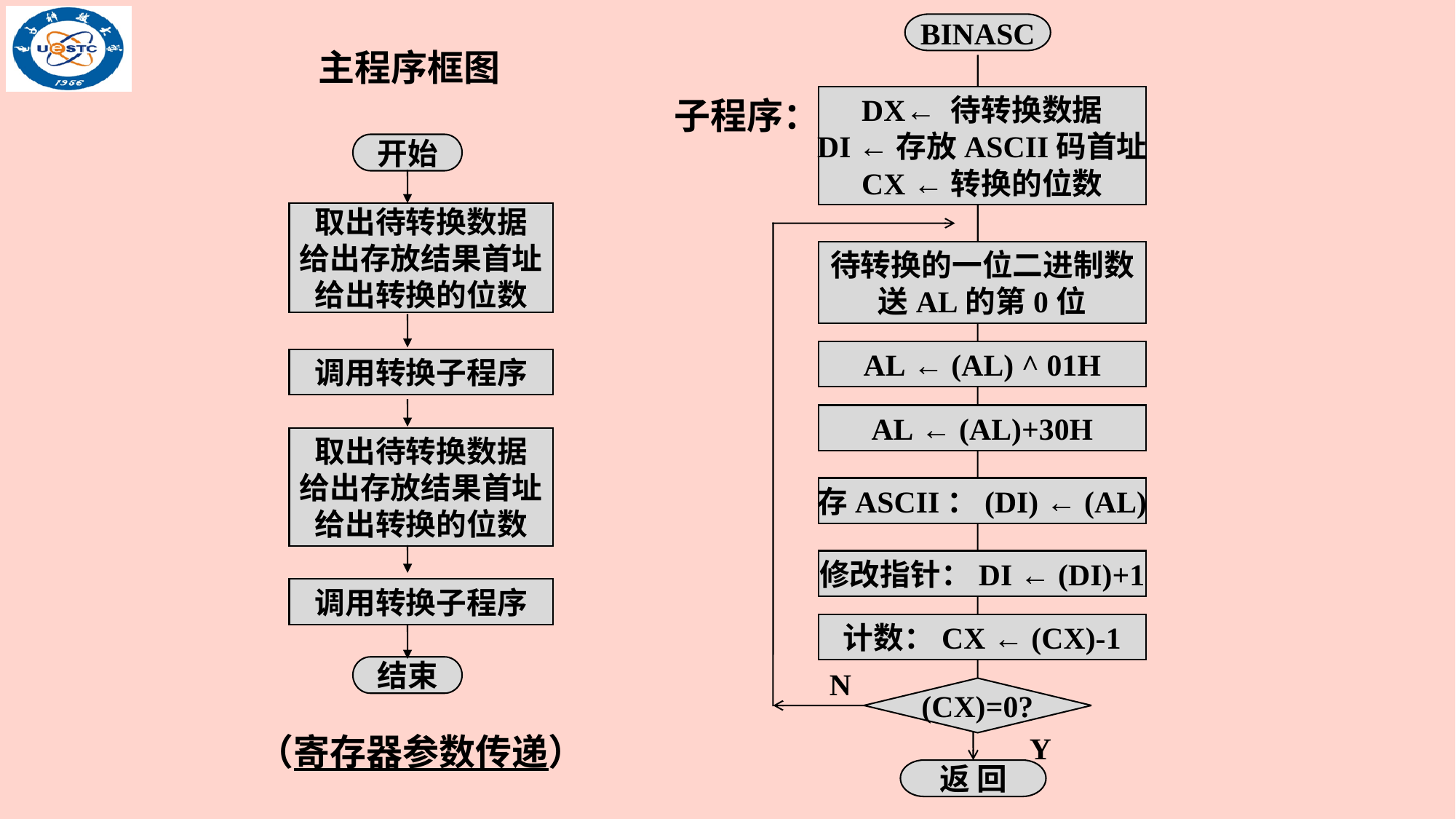

BINASC
DX← 待转换数据
DI ←存放ASCII码首址
CX ←转换的位数
子程序：

待转换的一位二进制数
送AL的第0位
AL ← (AL) ^ 01H
AL ← (AL)+30H
存ASCII：(DI) ← (AL)
修改指针：DI ← (DI)+1
计数：CX ← (CX)-1
N
(CX)=0?

Y

返 回
主程序框图
开始

取出待转换数据
给出存放结果首址
给出转换的位数

调用转换子程序

取出待转换数据
给出存放结果首址
给出转换的位数

调用转换子程序

结束
（寄存器参数传递）